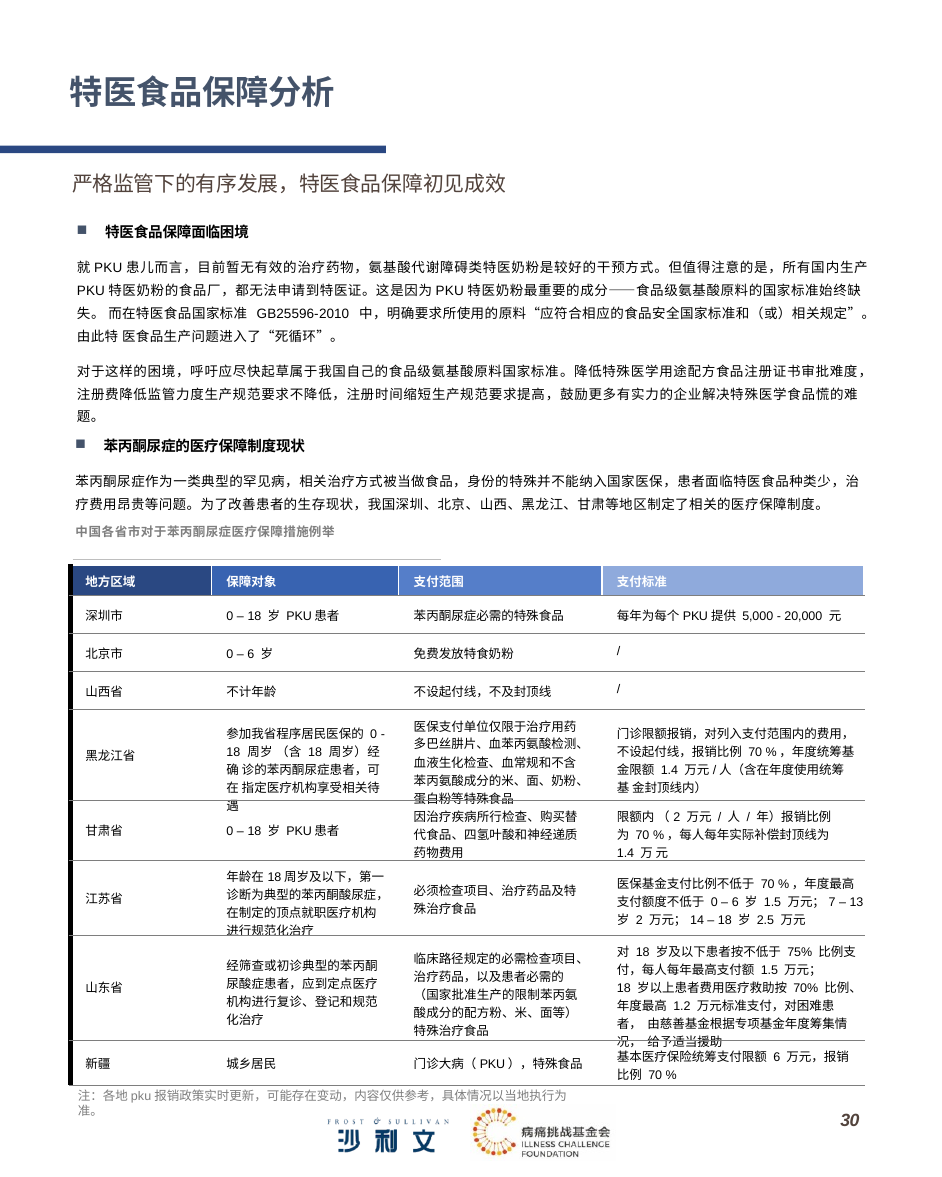

# 特医食品保障分析
严格监管下的有序发展，特医食品保障初见成效

特医食品保障面临困境
就PKU患儿而言，目前暂无有效的治疗药物，氨基酸代谢障碍类特医奶粉是较好的干预方式。但值得注意的是，所有国内生产 PKU特医奶粉的食品厂，都无法申请到特医证。这是因为PKU特医奶粉最重要的成分——食品级氨基酸原料的国家标准始终缺失。 而在特医食品国家标准 GB25596-2010 中，明确要求所使用的原料“应符合相应的食品安全国家标准和（或）相关规定”。由此特 医食品生产问题进入了“死循环”。
对于这样的困境，呼吁应尽快起草属于我国自己的食品级氨基酸原料国家标准。降低特殊医学用途配方食品注册证书审批难度，  注册费降低监管力度生产规范要求不降低，注册时间缩短生产规范要求提高，鼓励更多有实力的企业解决特殊医学食品慌的难 题。

苯丙酮尿症的医疗保障制度现状
苯丙酮尿症作为一类典型的罕见病，相关治疗方式被当做食品，身份的特殊并不能纳入国家医保，患者面临特医食品种类少，治 疗费用昂贵等问题。为了改善患者的生存现状，我国深圳、北京、山西、黑龙江、甘肃等地区制定了相关的医疗保障制度。

中国各省市对于苯丙酮尿症医疗保障措施例举

| 地方区域 | 保障对象 | 支付范围 | 支付标准 |
| --- | --- | --- | --- |
| 深圳市 | 0 – 18 岁 PKU患者 | 苯丙酮尿症必需的特殊食品 | 每年为每个PKU提供 5,000 - 20,000 元 |
| 北京市 | 0 – 6 岁 | 免费发放特食奶粉 | / |
| 山西省 | 不计年龄 | 不设起付线，不及封顶线 | / |
| 黑龙江省 | 参加我省程序居民医保的 0 - 18 周岁 （含 18 周岁）经确 诊的苯丙酮尿症患者，可在 指定医疗机构享受相关待遇 | 医保支付单位仅限于治疗用药 多巴丝肼片、血苯丙氨酸检测、 血液生化检查、血常规和不含 苯丙氨酸成分的米、面、奶粉、 蛋白粉等特殊食品 | 门诊限额报销，对列入支付范围内的费用， 不设起付线，报销比例 70 %，年度统筹基 金限额 1.4 万元/人（含在年度使用统筹基 金封顶线内） |
| 甘肃省 | 0 – 18 岁 PKU患者 | 因治疗疾病所行检查、购买替 代食品、四氢叶酸和神经递质 药物费用 | 限额内 （2 万元 / 人 / 年）报销比例为 70 %，每人每年实际补偿封顶线为 1.4 万 元 |
| 江苏省 | 年龄在18周岁及以下，第一 诊断为典型的苯丙酮酸尿症， 在制定的顶点就职医疗机构 进行规范化治疗 | 必须检查项目、治疗药品及特 殊治疗食品 | 医保基金支付比例不低于 70 %，年度最高 支付额度不低于 0 – 6 岁 1.5 万元；7 – 13 岁 2 万元；14 – 18 岁 2.5 万元 |
| 山东省 | 经筛查或初诊典型的苯丙酮 尿酸症患者，应到定点医疗 机构进行复诊、登记和规范 化治疗 | 临床路径规定的必需检查项目、 治疗药品，以及患者必需的 （国家批准生产的限制苯丙氨 酸成分的配方粉、米、面等） 特殊治疗食品 | 对 18 岁及以下患者按不低于 75% 比例支 付，每人每年最高支付额 1.5 万元； 18 岁以上患者费用医疗救助按 70% 比例、 年度最高 1.2 万元标准支付，对困难患者， 由慈善基金根据专项基金年度筹集情况， 给予适当援助 |
| 新疆 | 城乡居民 | 门诊大病（PKU），特殊食品 | 基本医疗保险统筹支付限额 6 万元，报销 比例 70 % |
注：各地pku报销政策实时更新，可能存在变动，内容仅供参考，具体情况以当地执行为准。
30